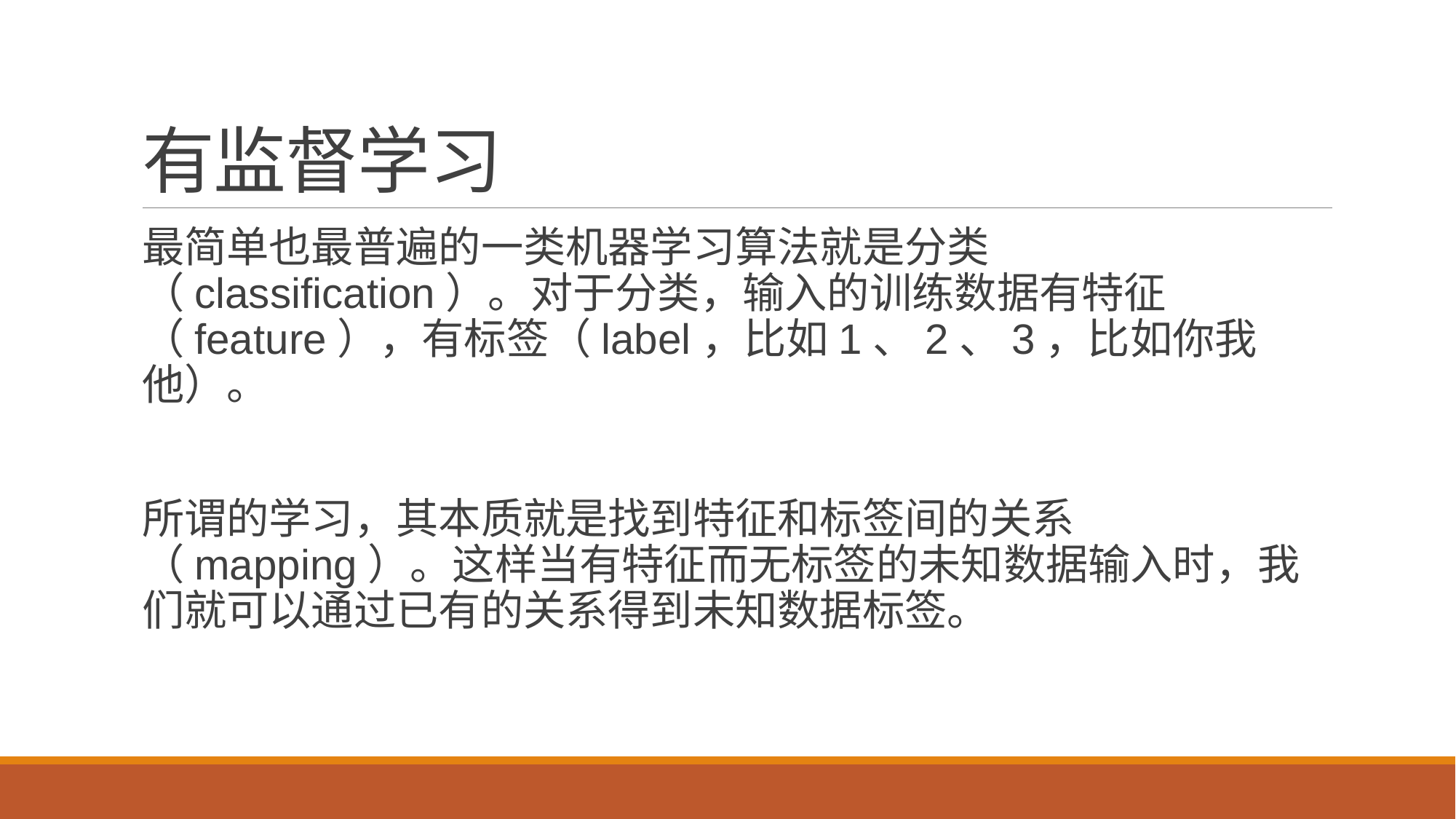

# 有监督学习
最简单也最普遍的一类机器学习算法就是分类（classification）。对于分类，输入的训练数据有特征（feature），有标签（label，比如1、2、3，比如你我他）。

所谓的学习，其本质就是找到特征和标签间的关系（mapping）。这样当有特征而无标签的未知数据输入时，我们就可以通过已有的关系得到未知数据标签。